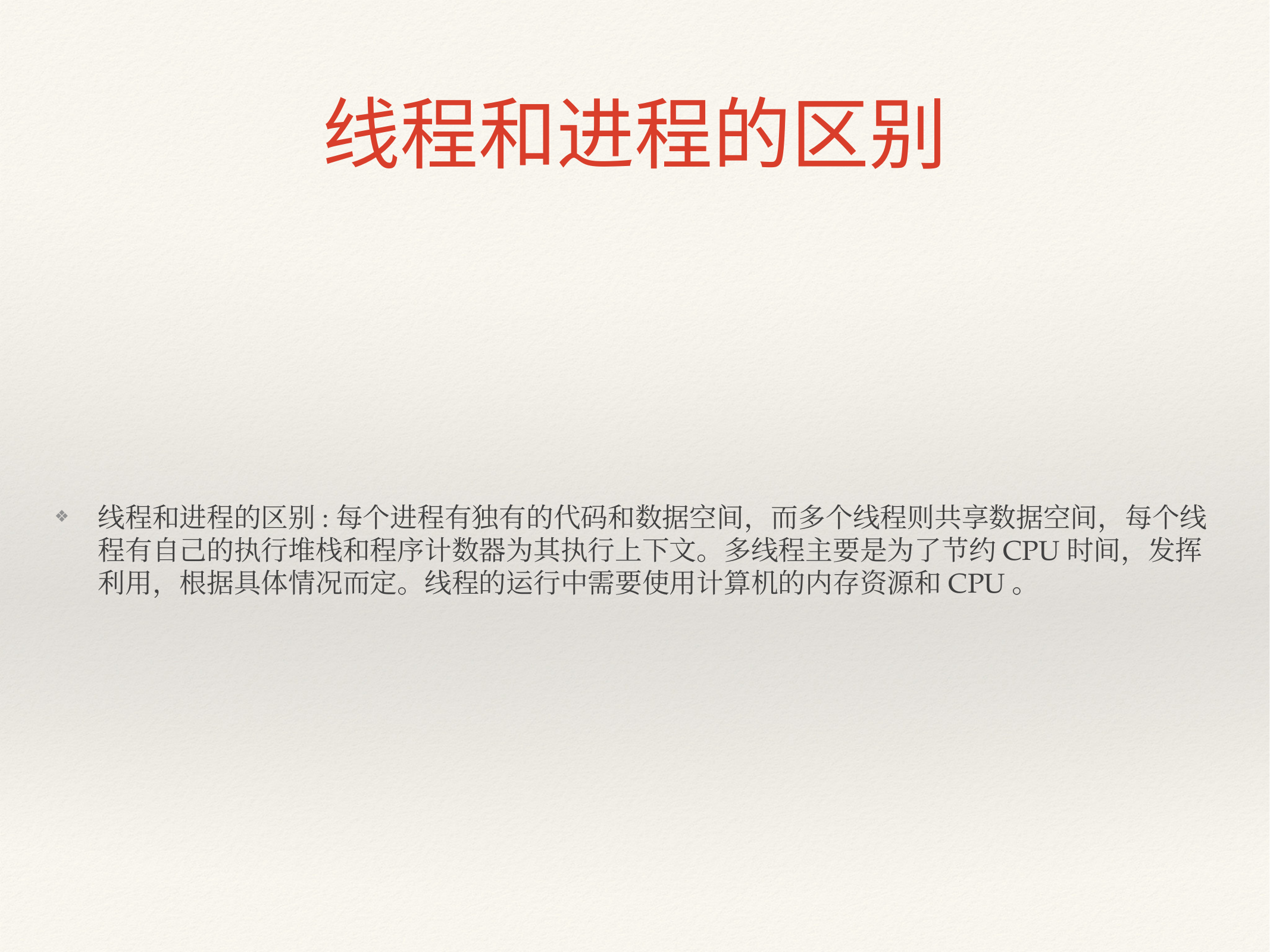

线程和进程的区别
线程和进程的区别:每个进程有独有的代码和数据空间，而多个线程则共享数据空间，每个线程有自己的执行堆栈和程序计数器为其执行上下文。多线程主要是为了节约CPU时间，发挥利用，根据具体情况而定。线程的运行中需要使用计算机的内存资源和CPU。